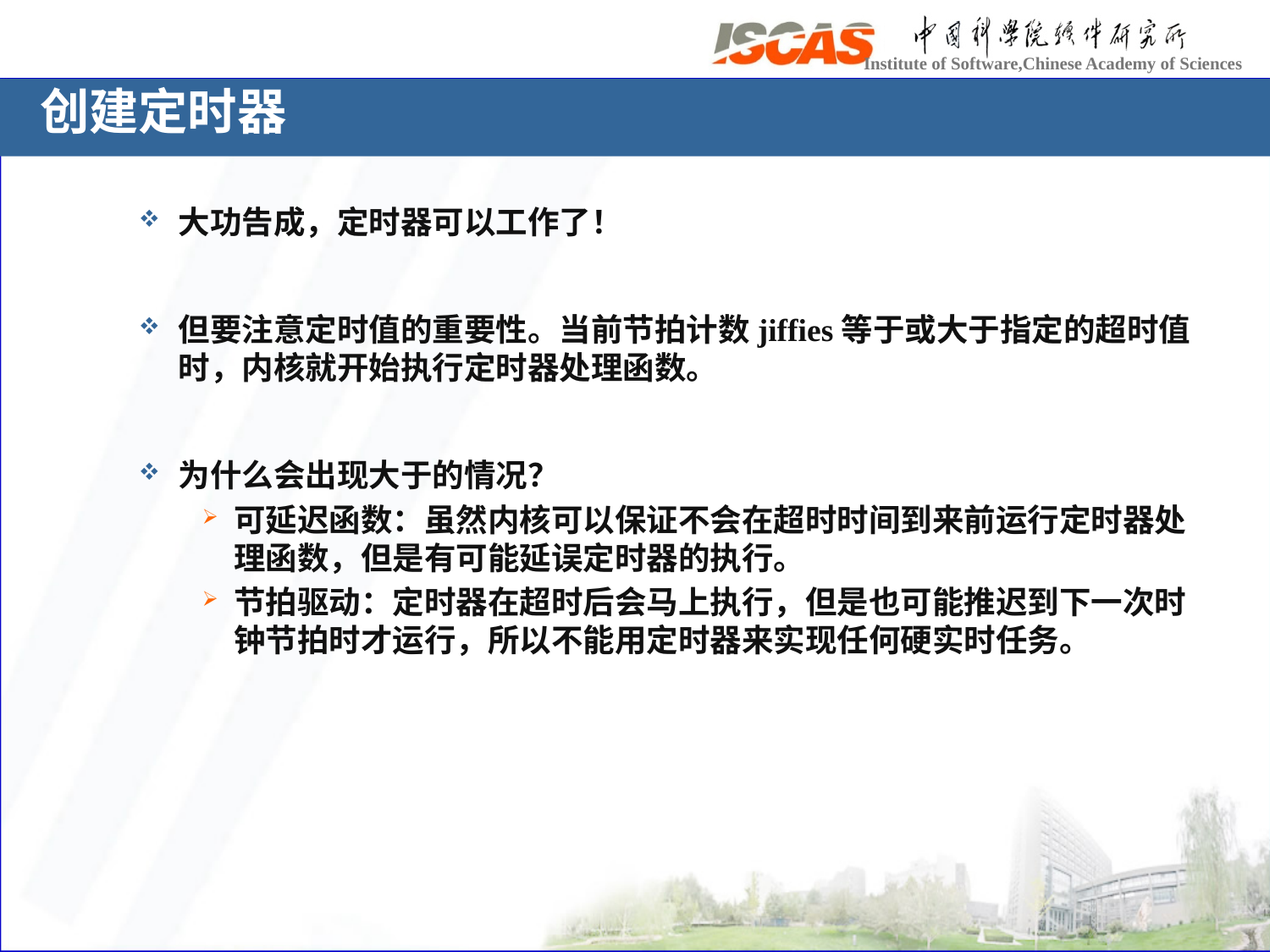

# 创建定时器
大功告成，定时器可以工作了！

但要注意定时值的重要性。当前节拍计数jiffies等于或大于指定的超时值时，内核就开始执行定时器处理函数。

为什么会出现大于的情况？
可延迟函数：虽然内核可以保证不会在超时时间到来前运行定时器处理函数，但是有可能延误定时器的执行。
节拍驱动：定时器在超时后会马上执行，但是也可能推迟到下一次时钟节拍时才运行，所以不能用定时器来实现任何硬实时任务。